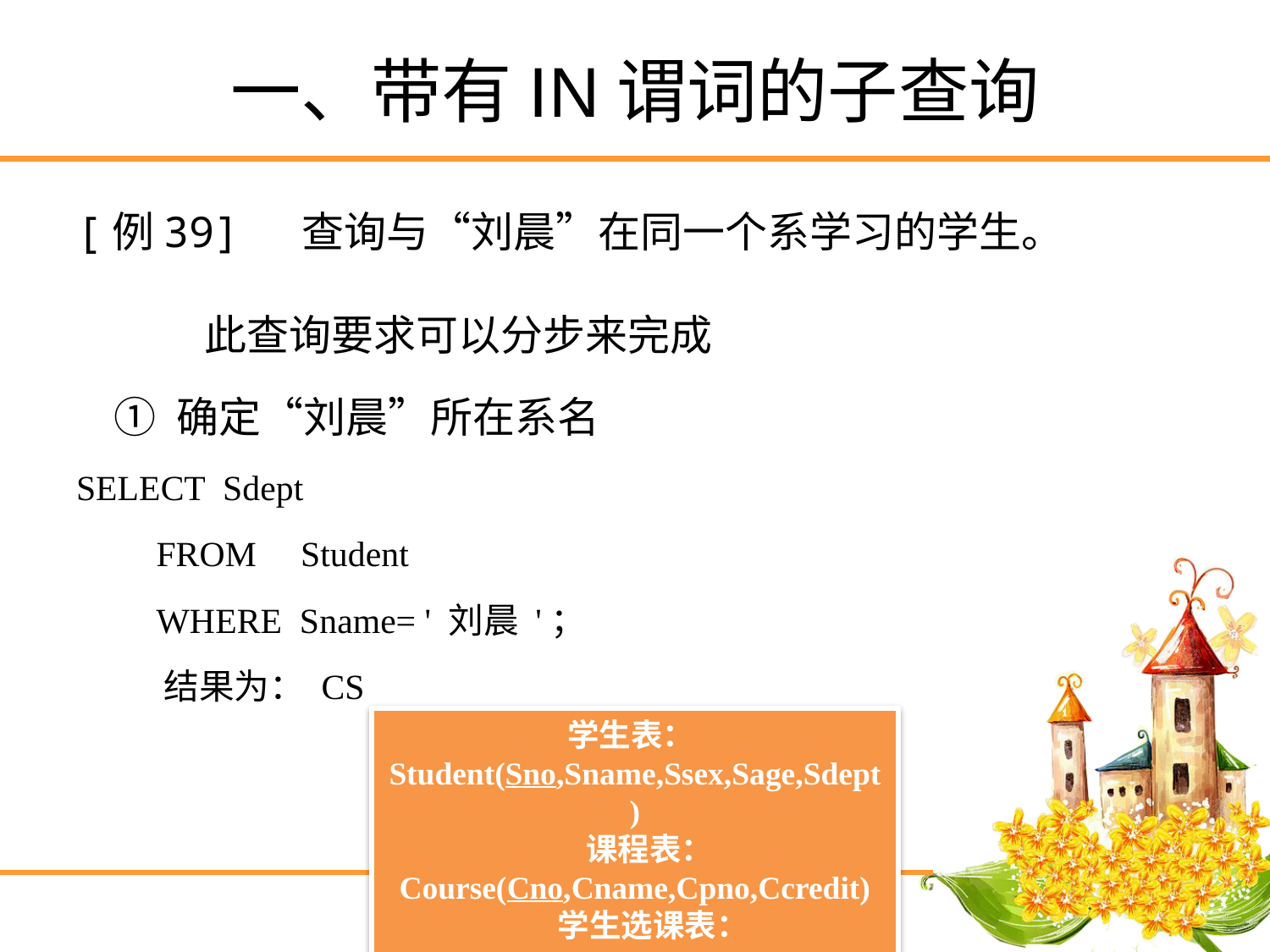

# 一、带有IN谓词的子查询
[例39]  查询与“刘晨”在同一个系学习的学生。
         此查询要求可以分步来完成
    ① 确定“刘晨”所在系名
SELECT  Sdept
         FROM     Student
         WHERE  Sname= ' 刘晨 '；
	    结果为： CS
学生表：Student(Sno,Sname,Ssex,Sage,Sdept)
    课程表：Course(Cno,Cname,Cpno,Ccredit)
    学生选课表：
SC(Sno,Cno,Grade)
An Introduction to Database System